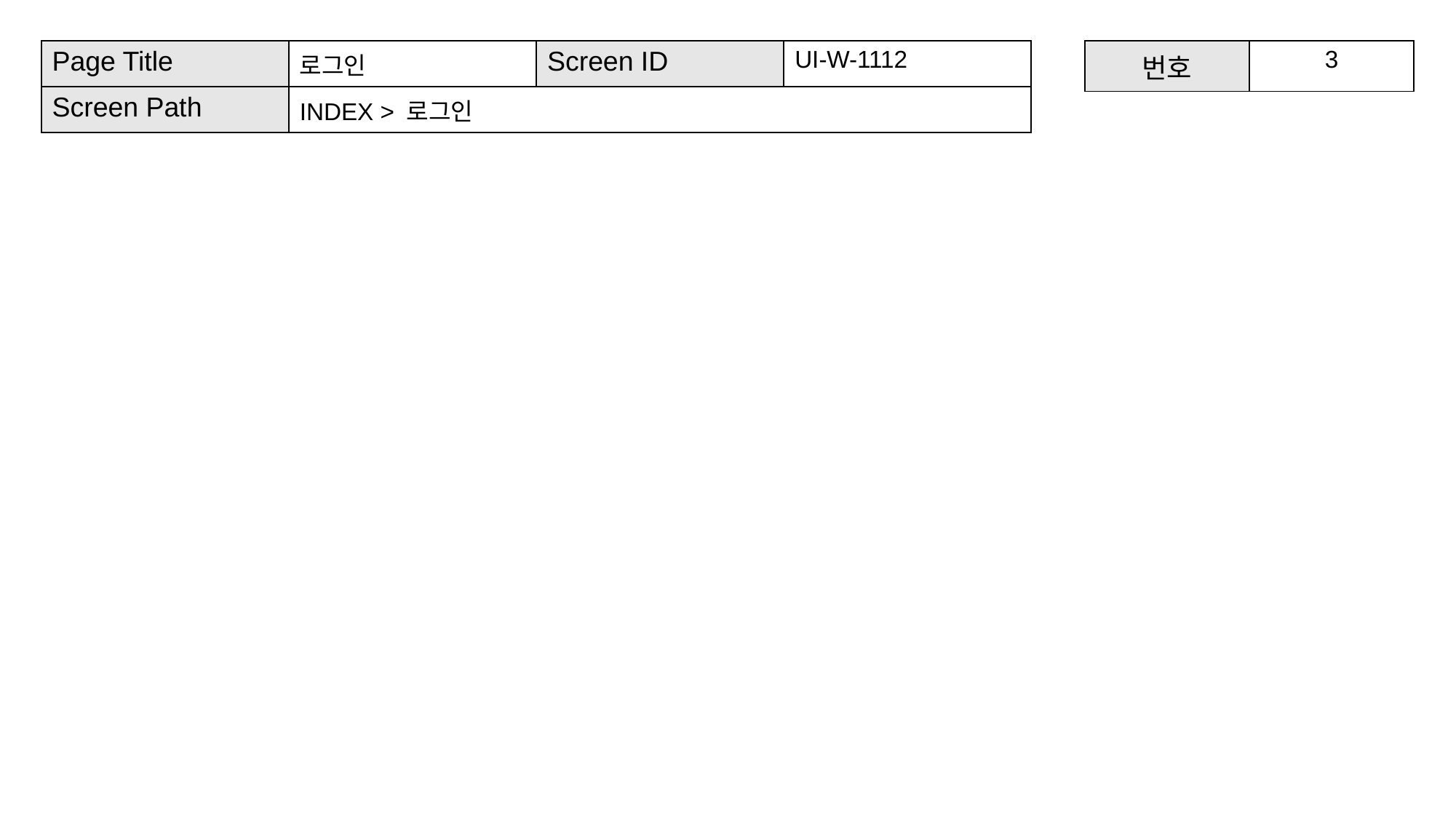

| Page Title | 로그인 | Screen ID | UI-W-1112 |
| --- | --- | --- | --- |
| Screen Path | INDEX > 로그인 |  |  |
| 번호 | 3 |
| --- | --- |